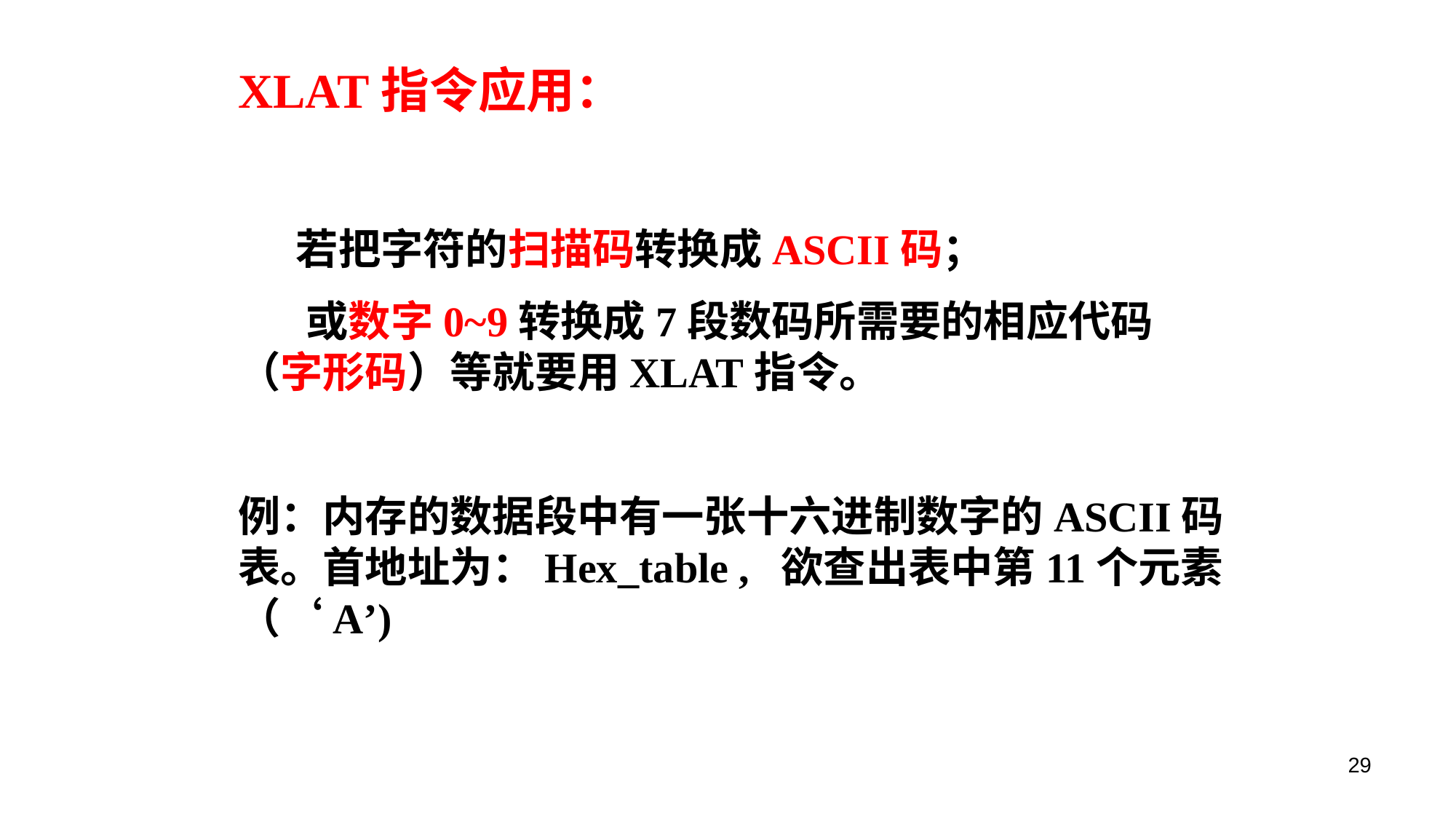

XLAT指令应用：

      若把字符的扫描码转换成ASCII码；
      或数字0~9转换成7段数码所需要的相应代码（字形码）等就要用XLAT指令。

例：内存的数据段中有一张十六进制数字的ASCII码表。首地址为：Hex_table ,  欲查出表中第11个元素（‘A’)

29